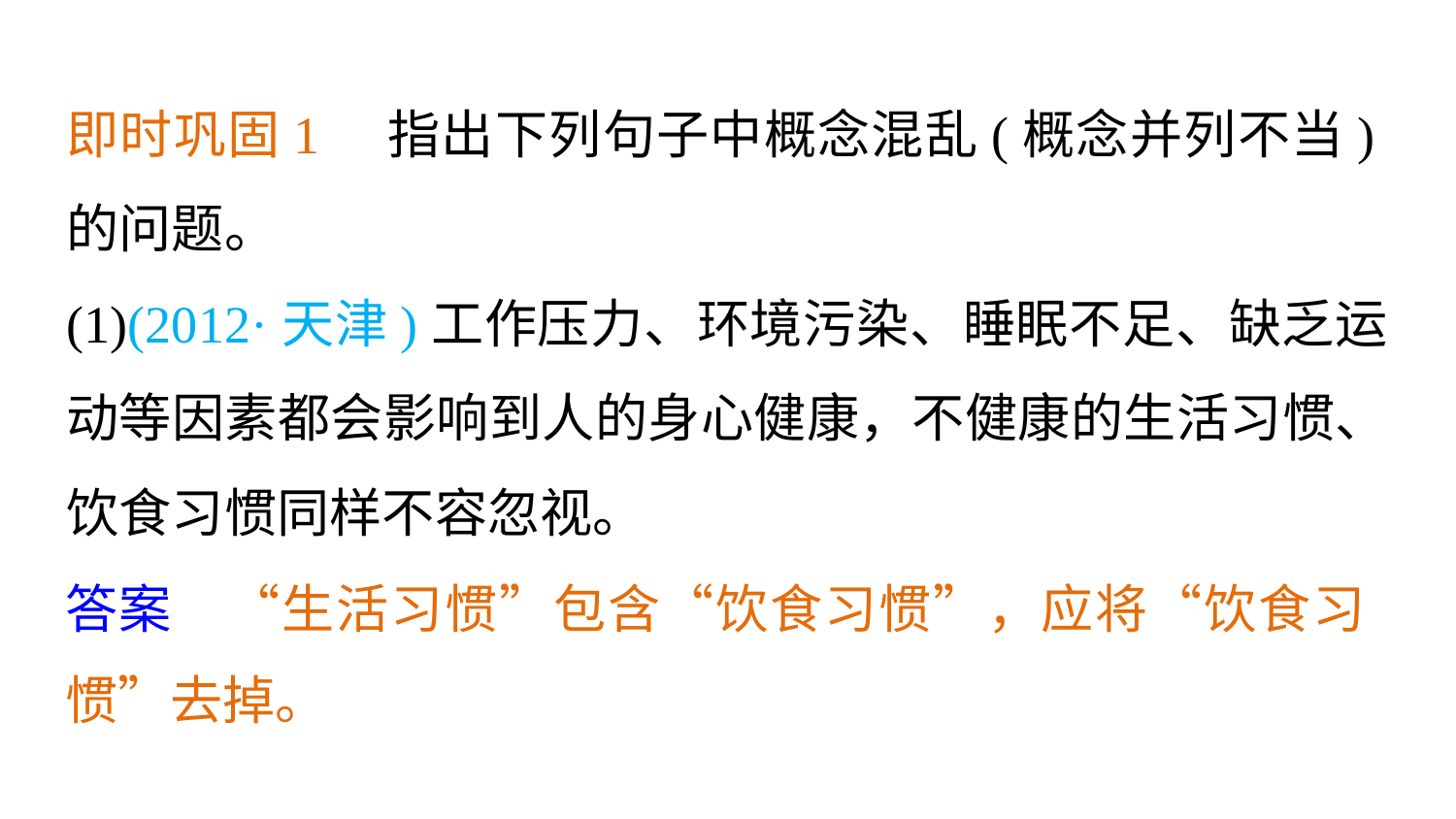

即时巩固1　指出下列句子中概念混乱(概念并列不当)的问题。
(1)(2012·天津)工作压力、环境污染、睡眠不足、缺乏运动等因素都会影响到人的身心健康，不健康的生活习惯、饮食习惯同样不容忽视。
答案　“生活习惯”包含“饮食习惯”，应将“饮食习惯”去掉。